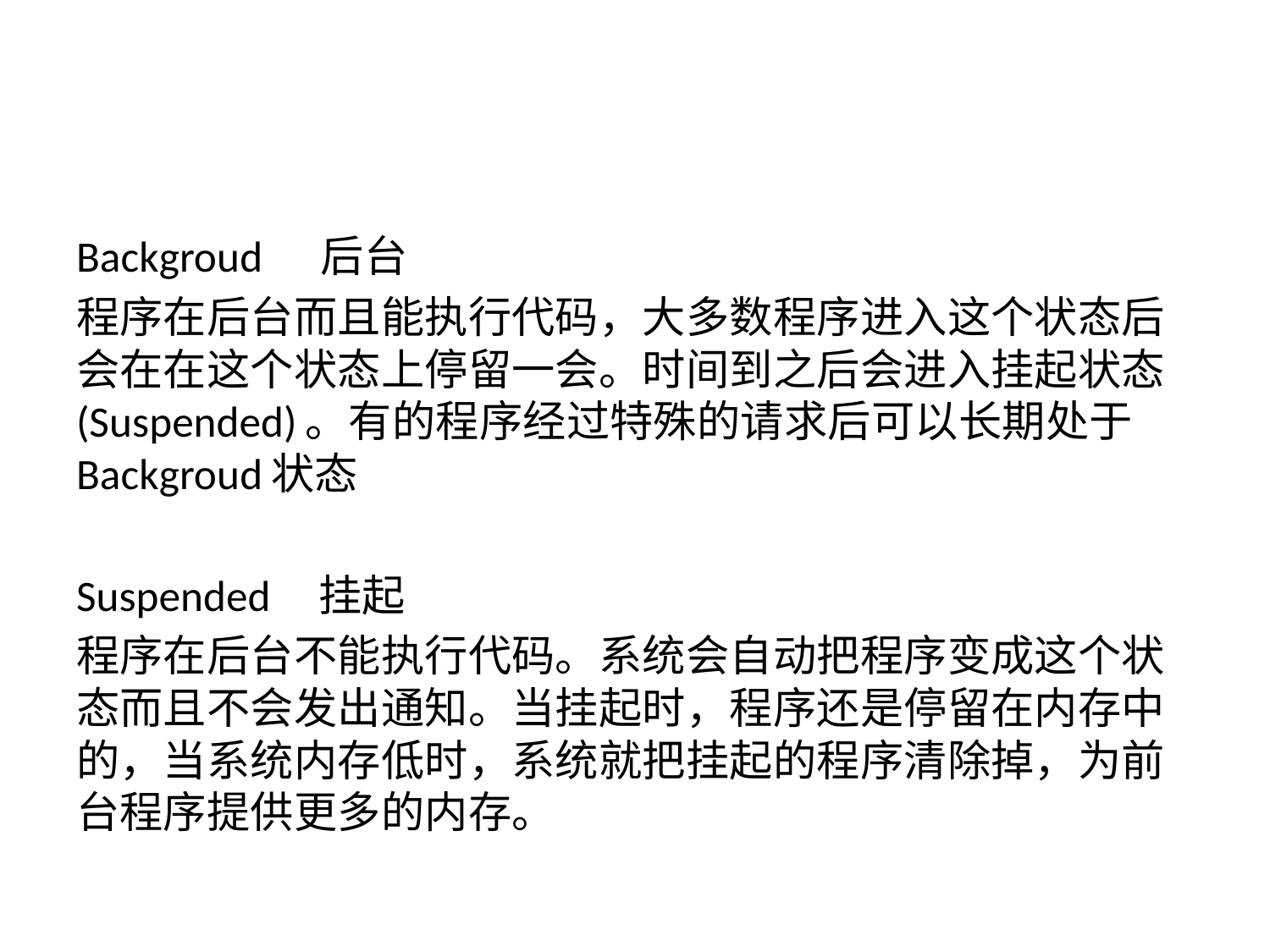

#
Backgroud     后台
程序在后台而且能执行代码，大多数程序进入这个状态后会在在这个状态上停留一会。时间到之后会进入挂起状态(Suspended)。有的程序经过特殊的请求后可以长期处于Backgroud状态

Suspended    挂起
程序在后台不能执行代码。系统会自动把程序变成这个状态而且不会发出通知。当挂起时，程序还是停留在内存中的，当系统内存低时，系统就把挂起的程序清除掉，为前台程序提供更多的内存。